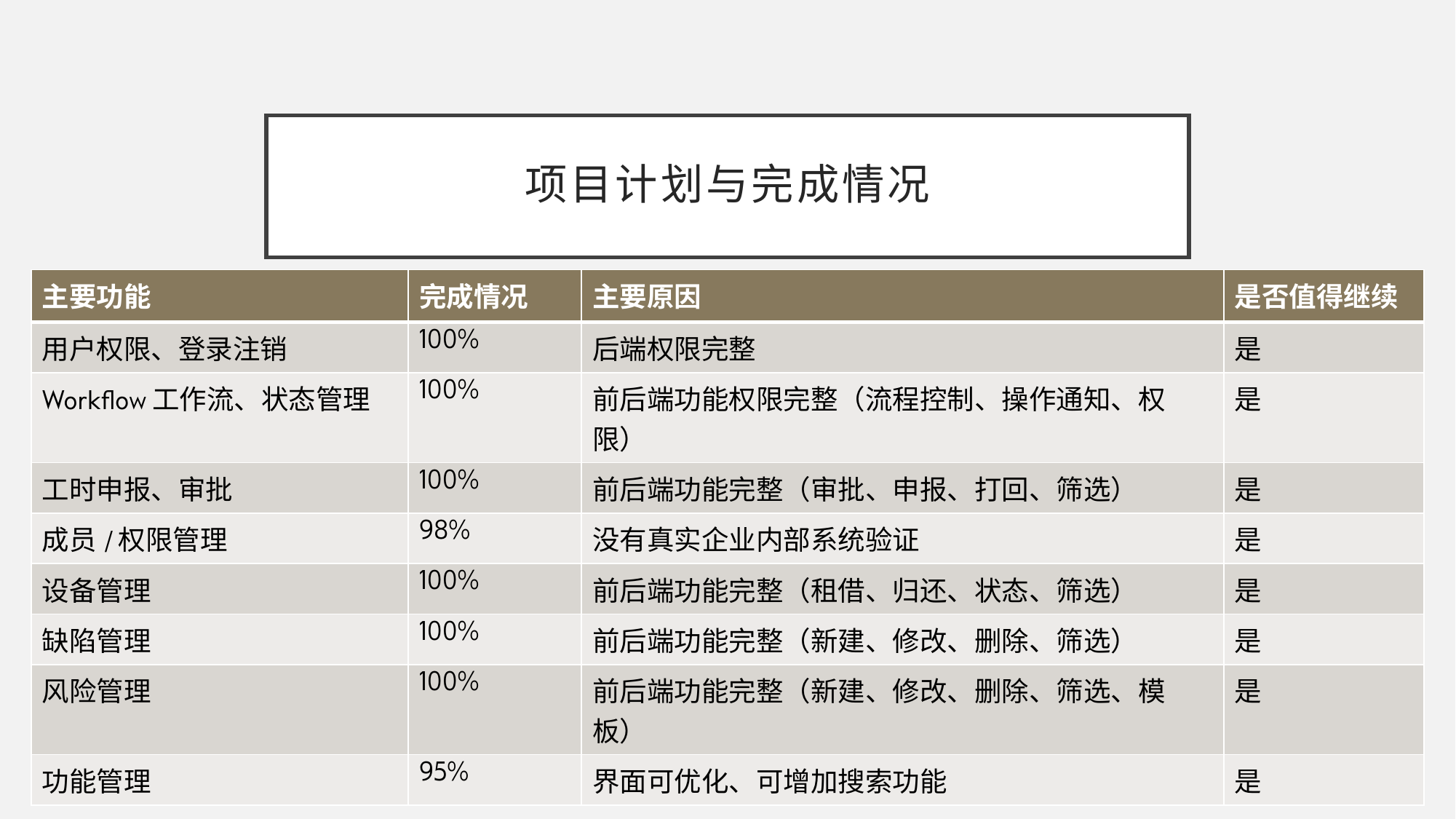

# 项目计划与完成情况
| 主要功能 | 完成情况 | 主要原因 | 是否值得继续 |
| --- | --- | --- | --- |
| 用户权限、登录注销 | 100% | 后端权限完整 | 是 |
| Workflow工作流、状态管理 | 100% | 前后端功能权限完整（流程控制、操作通知、权限） | 是 |
| 工时申报、审批 | 100% | 前后端功能完整（审批、申报、打回、筛选） | 是 |
| 成员/权限管理 | 98% | 没有真实企业内部系统验证 | 是 |
| 设备管理 | 100% | 前后端功能完整（租借、归还、状态、筛选） | 是 |
| 缺陷管理 | 100% | 前后端功能完整（新建、修改、删除、筛选） | 是 |
| 风险管理 | 100% | 前后端功能完整（新建、修改、删除、筛选、模板） | 是 |
| 功能管理 | 95% | 界面可优化、可增加搜索功能 | 是 |